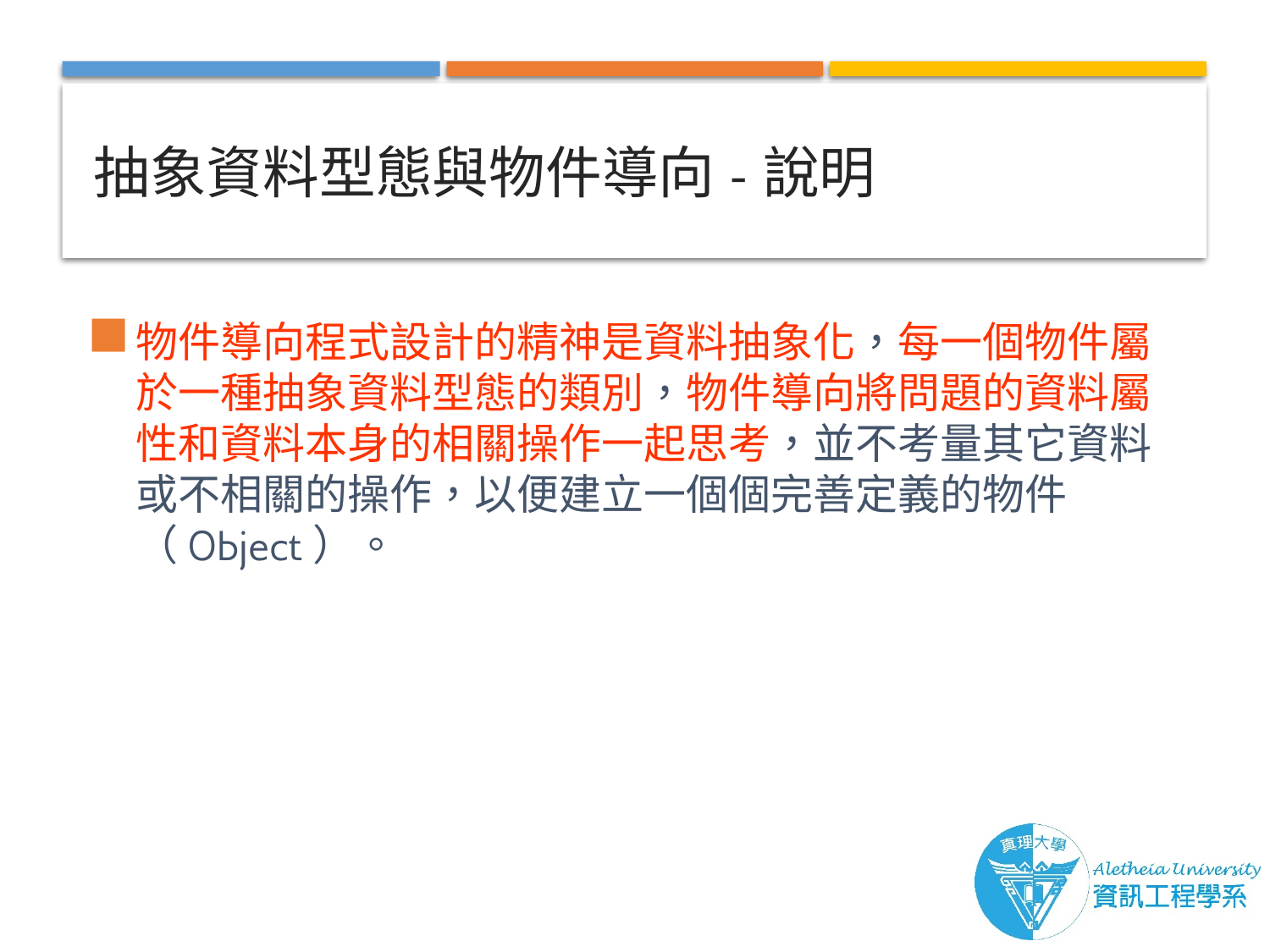

# 抽象資料型態與物件導向-說明
物件導向程式設計的精神是資料抽象化，每一個物件屬於一種抽象資料型態的類別，物件導向將問題的資料屬性和資料本身的相關操作一起思考，並不考量其它資料或不相關的操作，以便建立一個個完善定義的物件（Object）。